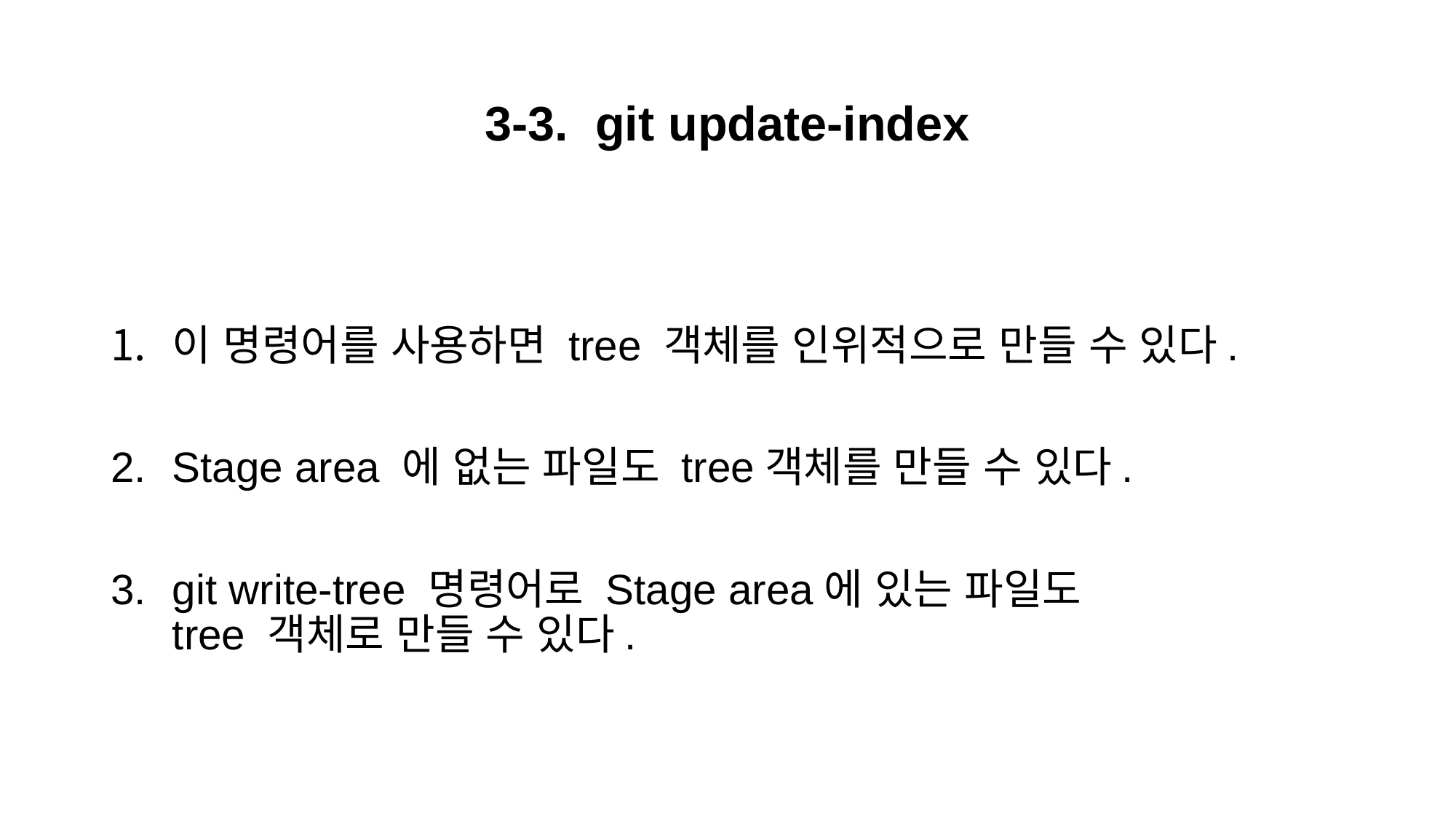

# 3-3.  git update-index
이 명령어를 사용하면 tree 객체를 인위적으로 만들 수 있다.

Stage area 에 없는 파일도 tree객체를 만들 수 있다.

git write-tree 명령어로 Stage area에 있는 파일도
tree 객체로 만들 수 있다.